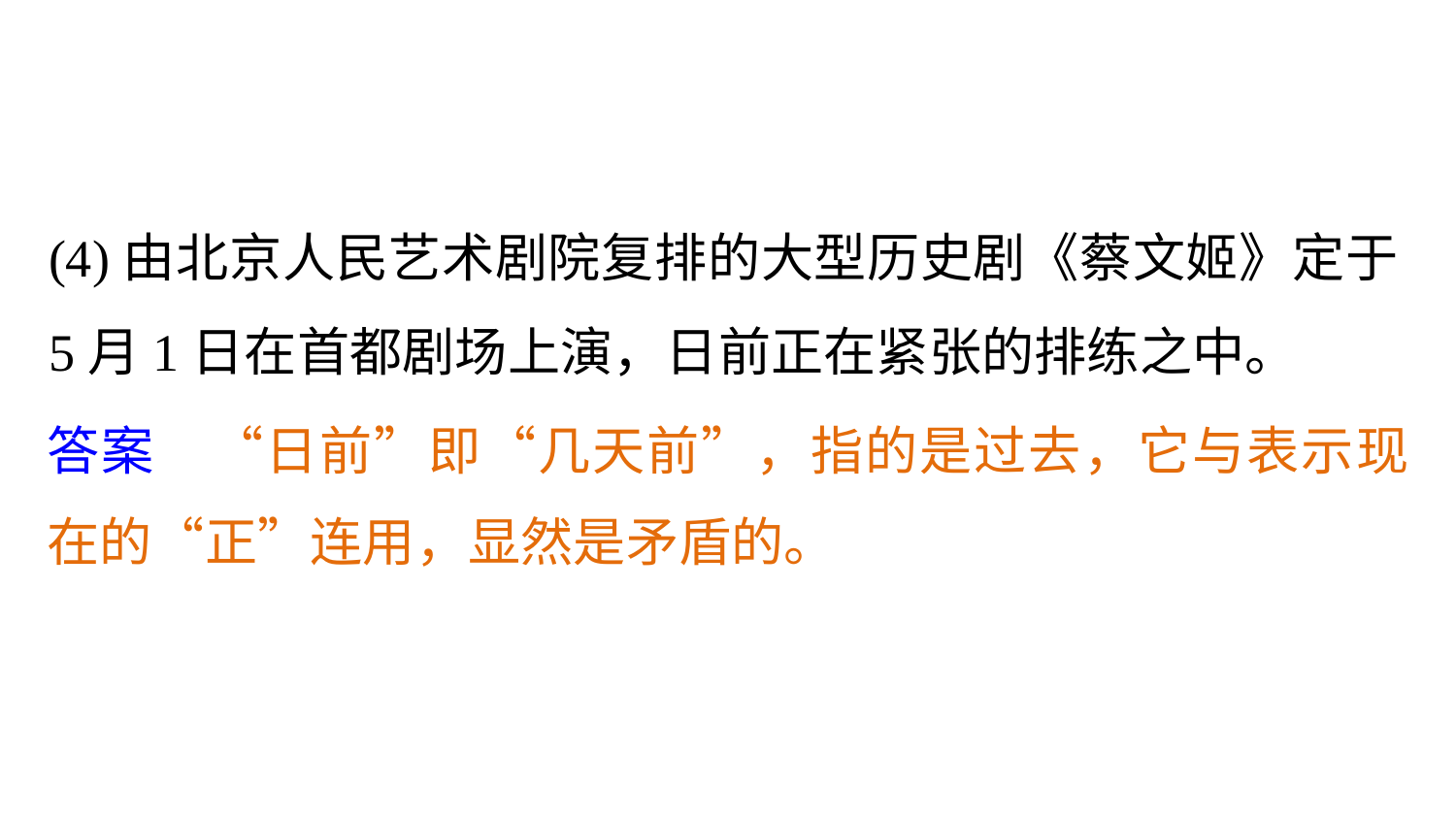

(4)由北京人民艺术剧院复排的大型历史剧《蔡文姬》定于5月1日在首都剧场上演，日前正在紧张的排练之中。
答案　“日前”即“几天前”，指的是过去，它与表示现在的“正”连用，显然是矛盾的。